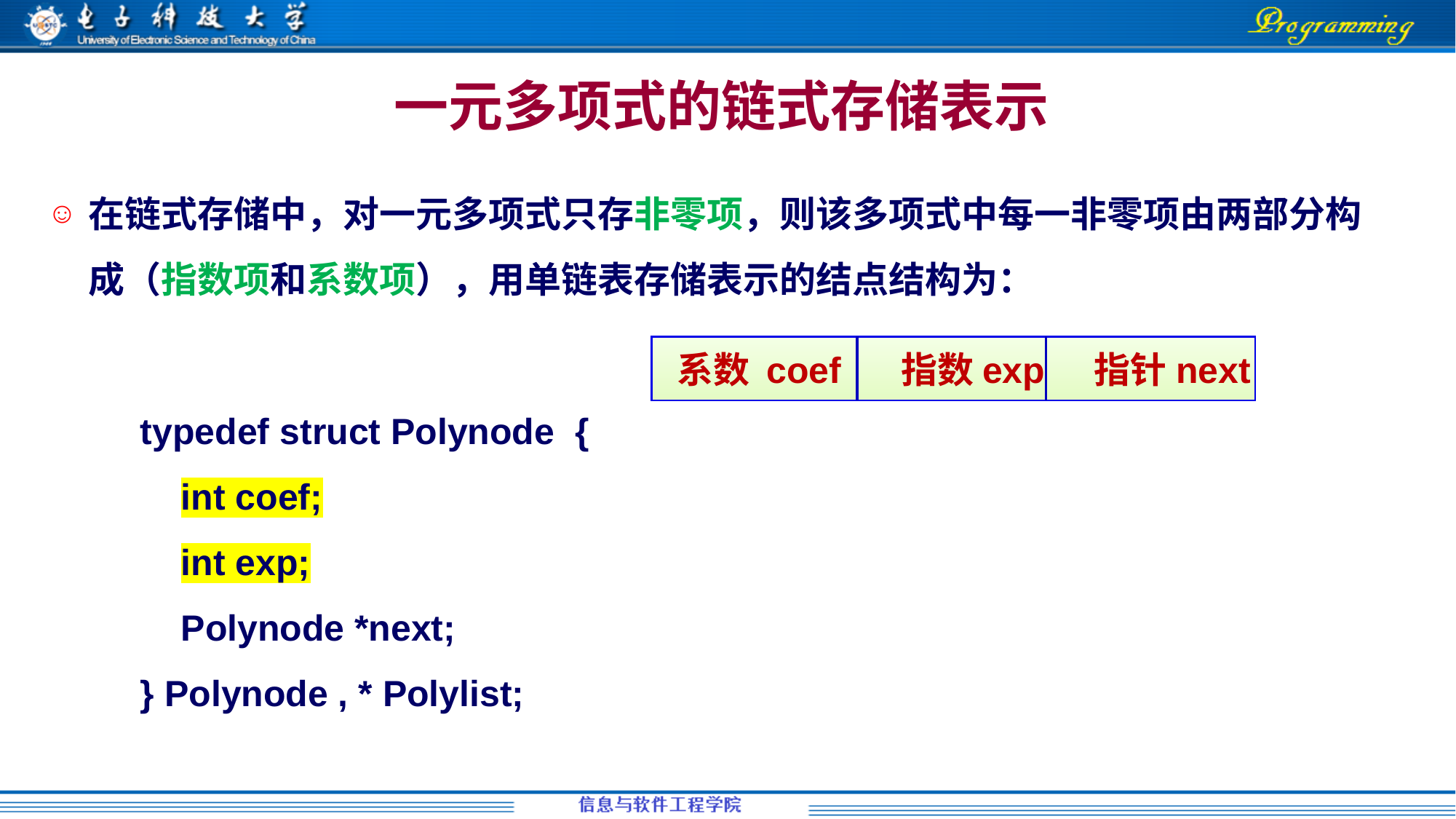

2025/3/12
69
# 一元多项式的链式存储表示
在链式存储中，对一元多项式只存非零项，则该多项式中每一非零项由两部分构成（指数项和系数项），用单链表存储表示的结点结构为：

  系数 coef     指数exp    指针next
typedef struct Polynode  {
    int coef;
    int exp;
    Polynode *next;
} Polynode , * Polylist;